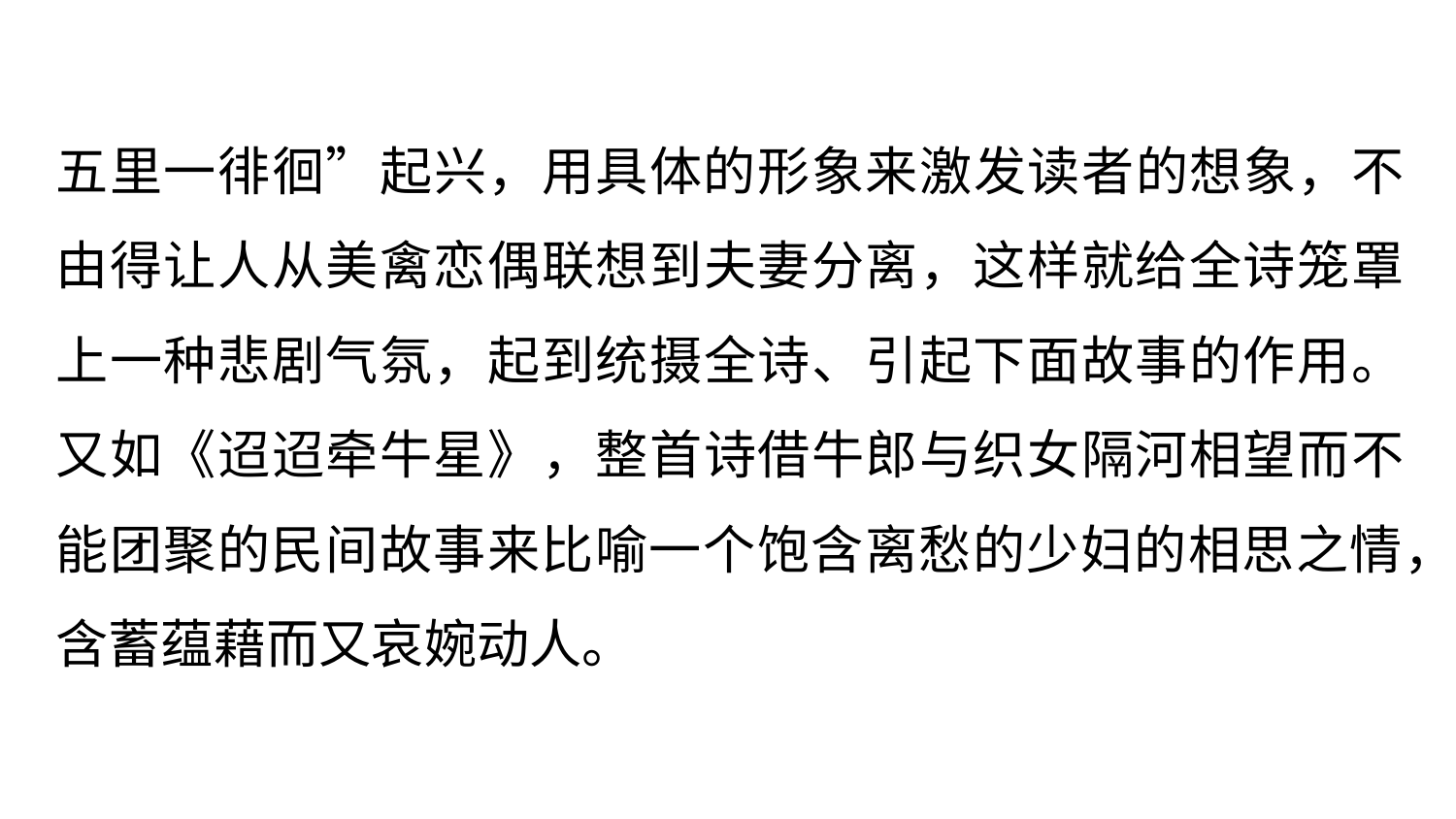

五里一徘徊”起兴，用具体的形象来激发读者的想象，不由得让人从美禽恋偶联想到夫妻分离，这样就给全诗笼罩上一种悲剧气氛，起到统摄全诗、引起下面故事的作用。又如《迢迢牵牛星》，整首诗借牛郎与织女隔河相望而不能团聚的民间故事来比喻一个饱含离愁的少妇的相思之情，含蓄蕴藉而又哀婉动人。